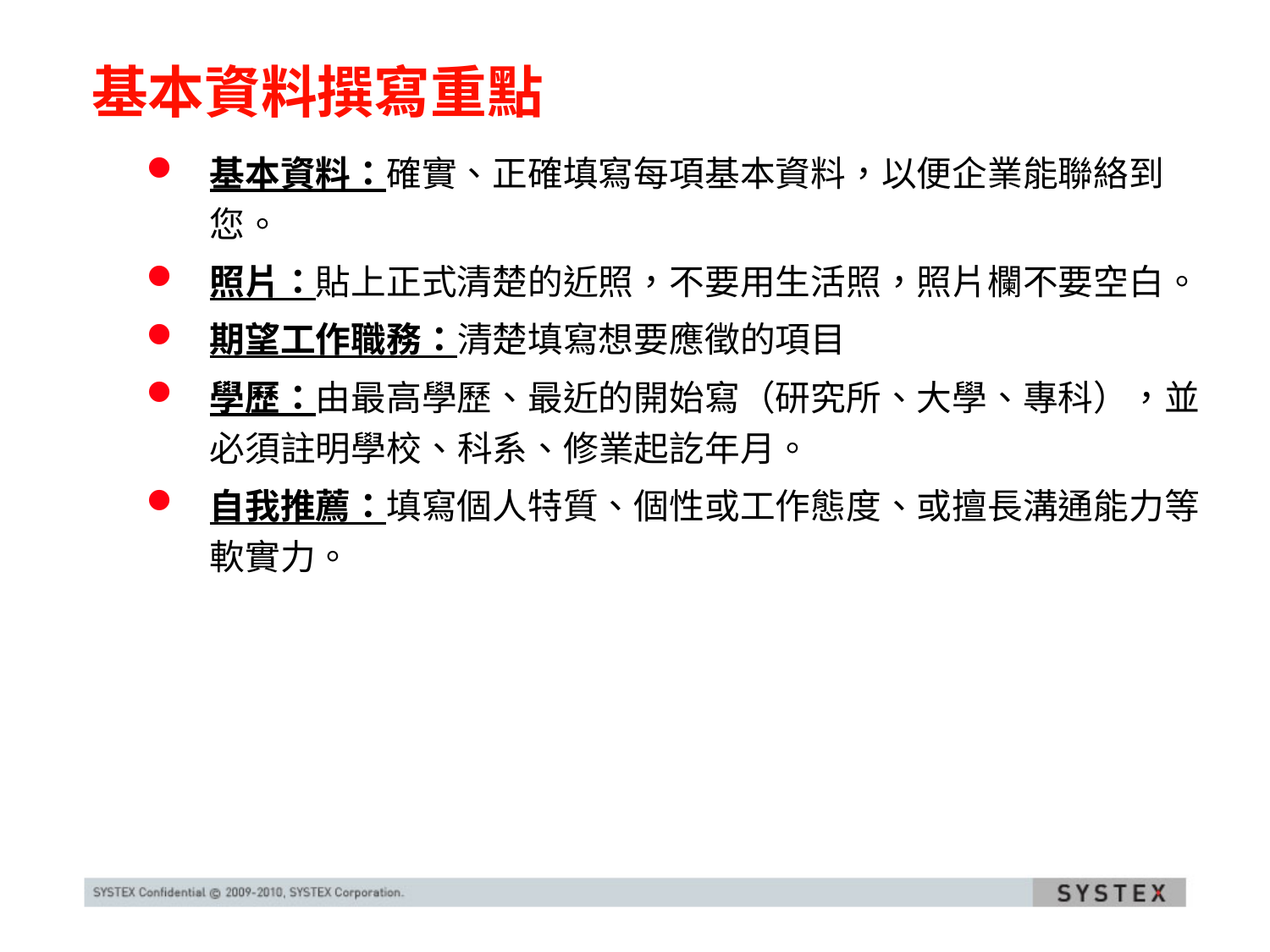

# 基本資料撰寫重點
基本資料：確實、正確填寫每項基本資料，以便企業能聯絡到您。
照片：貼上正式清楚的近照，不要用生活照，照片欄不要空白。
期望工作職務：清楚填寫想要應徵的項目
學歷：由最高學歷、最近的開始寫（研究所、大學、專科），並必須註明學校、科系、修業起訖年月。
自我推薦：填寫個人特質、個性或工作態度、或擅長溝通能力等軟實力。